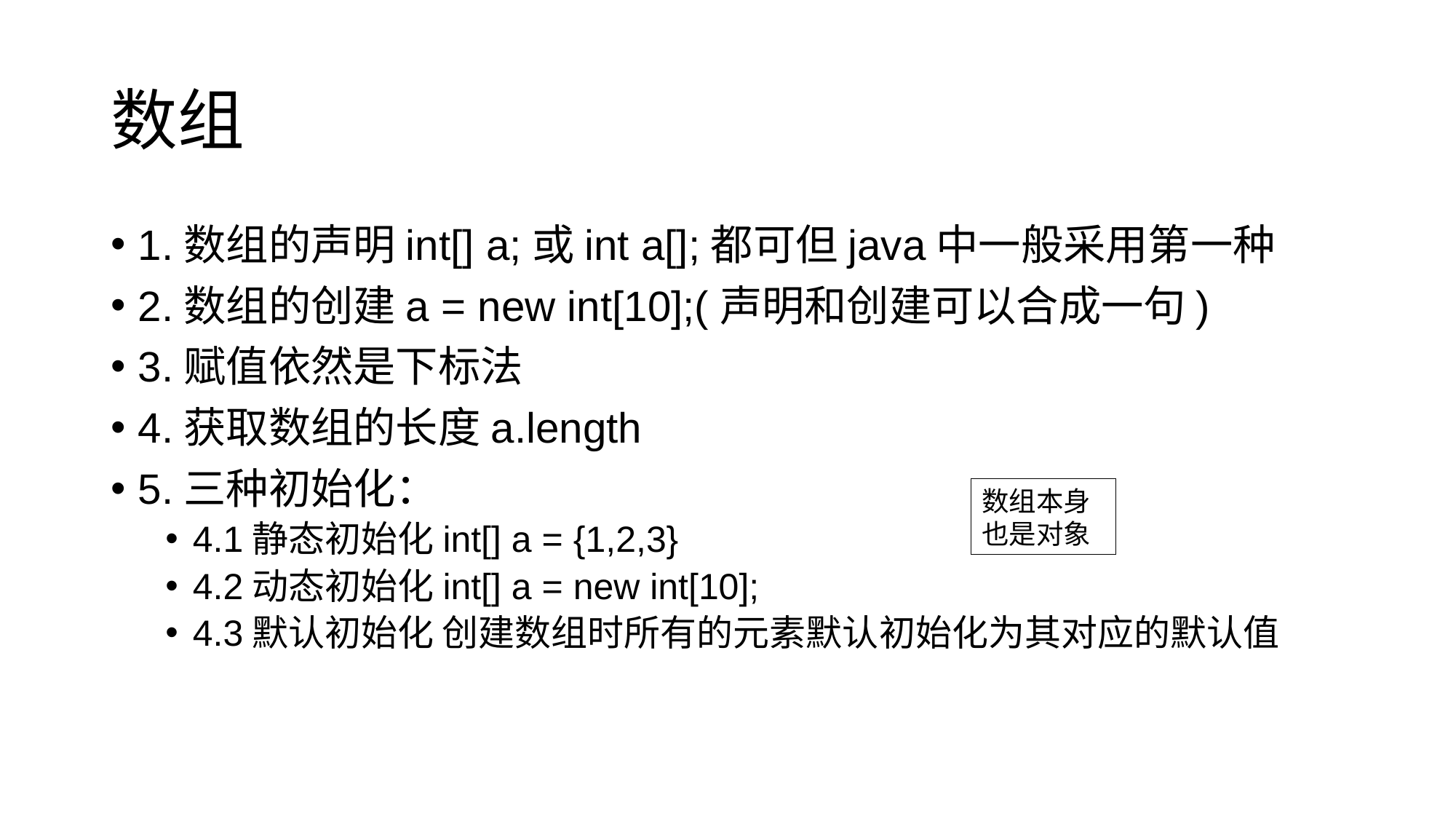

# 数组
1.数组的声明int[] a;或int a[];都可但java中一般采用第一种
2.数组的创建a = new int[10];(声明和创建可以合成一句)
3.赋值依然是下标法
4.获取数组的长度a.length
5.三种初始化：
4.1静态初始化int[] a = {1,2,3}
4.2动态初始化int[] a = new int[10];
4.3默认初始化 创建数组时所有的元素默认初始化为其对应的默认值

数组本身也是对象